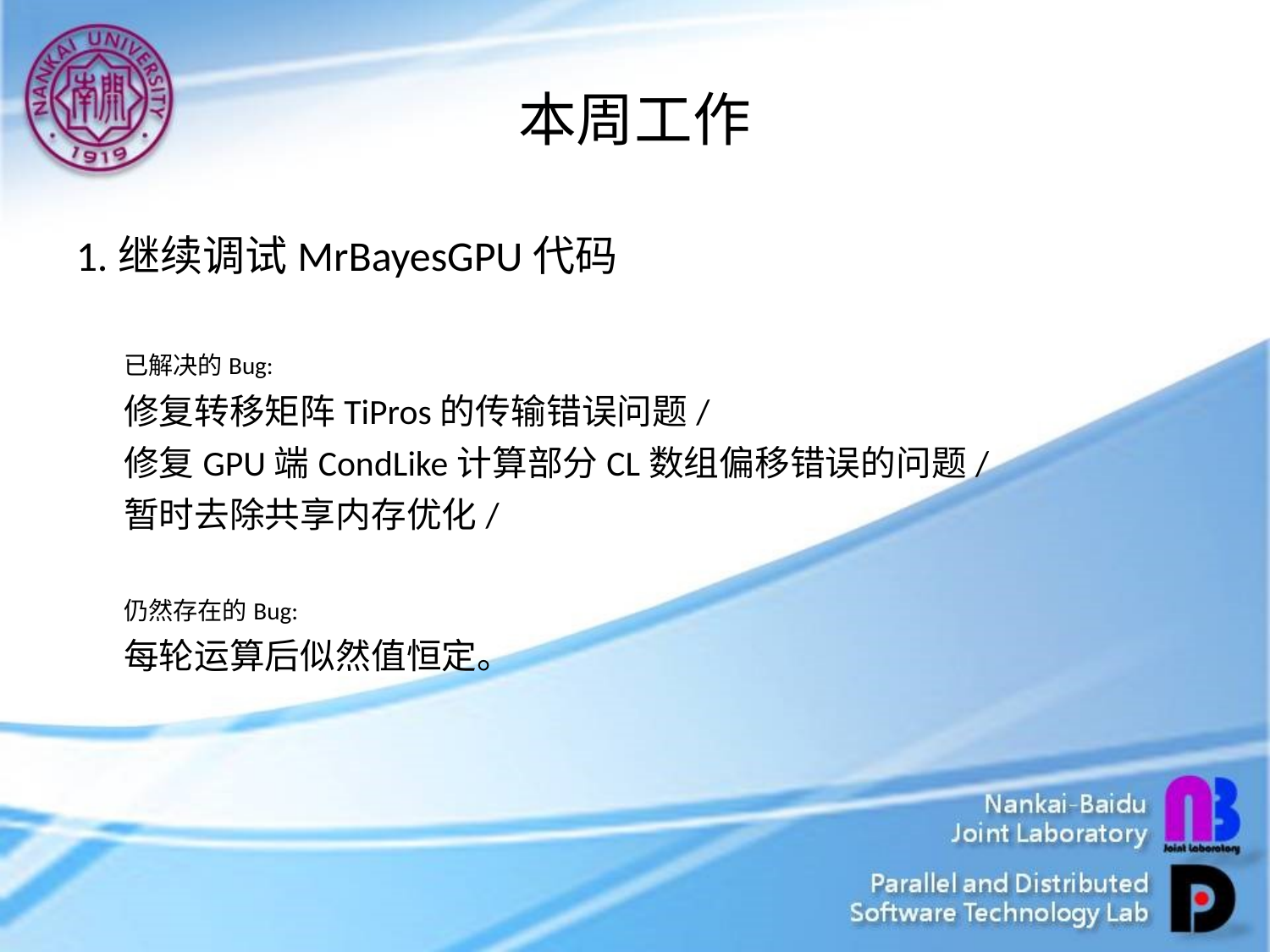

# 本周工作
1.继续调试MrBayesGPU代码

已解决的Bug:
修复转移矩阵TiPros的传输错误问题/
修复GPU端CondLike计算部分CL数组偏移错误的问题/
暂时去除共享内存优化/

仍然存在的Bug:
每轮运算后似然值恒定。